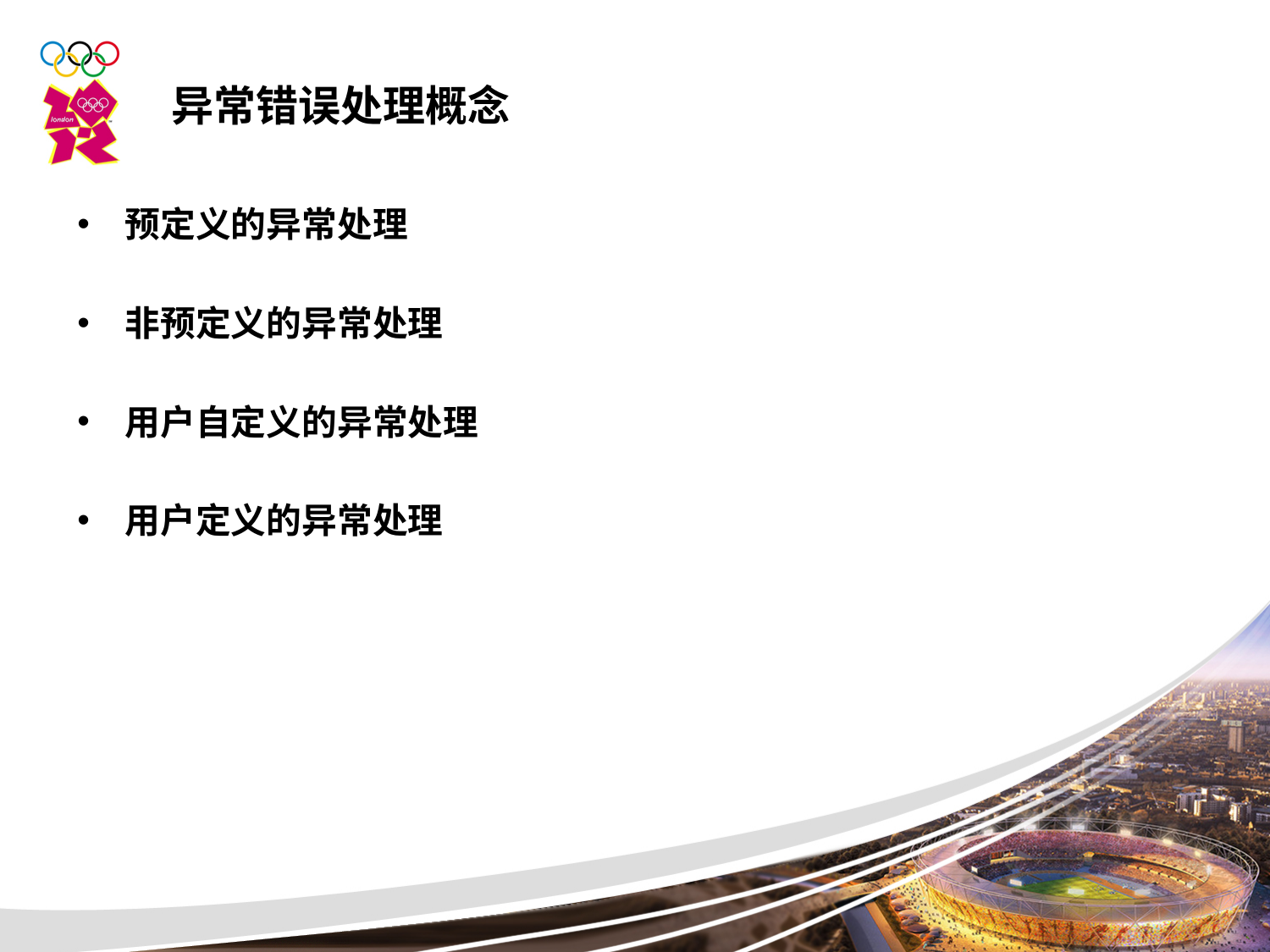

异常错误处理概念
预定义的异常处理

非预定义的异常处理

用户自定义的异常处理

用户定义的异常处理